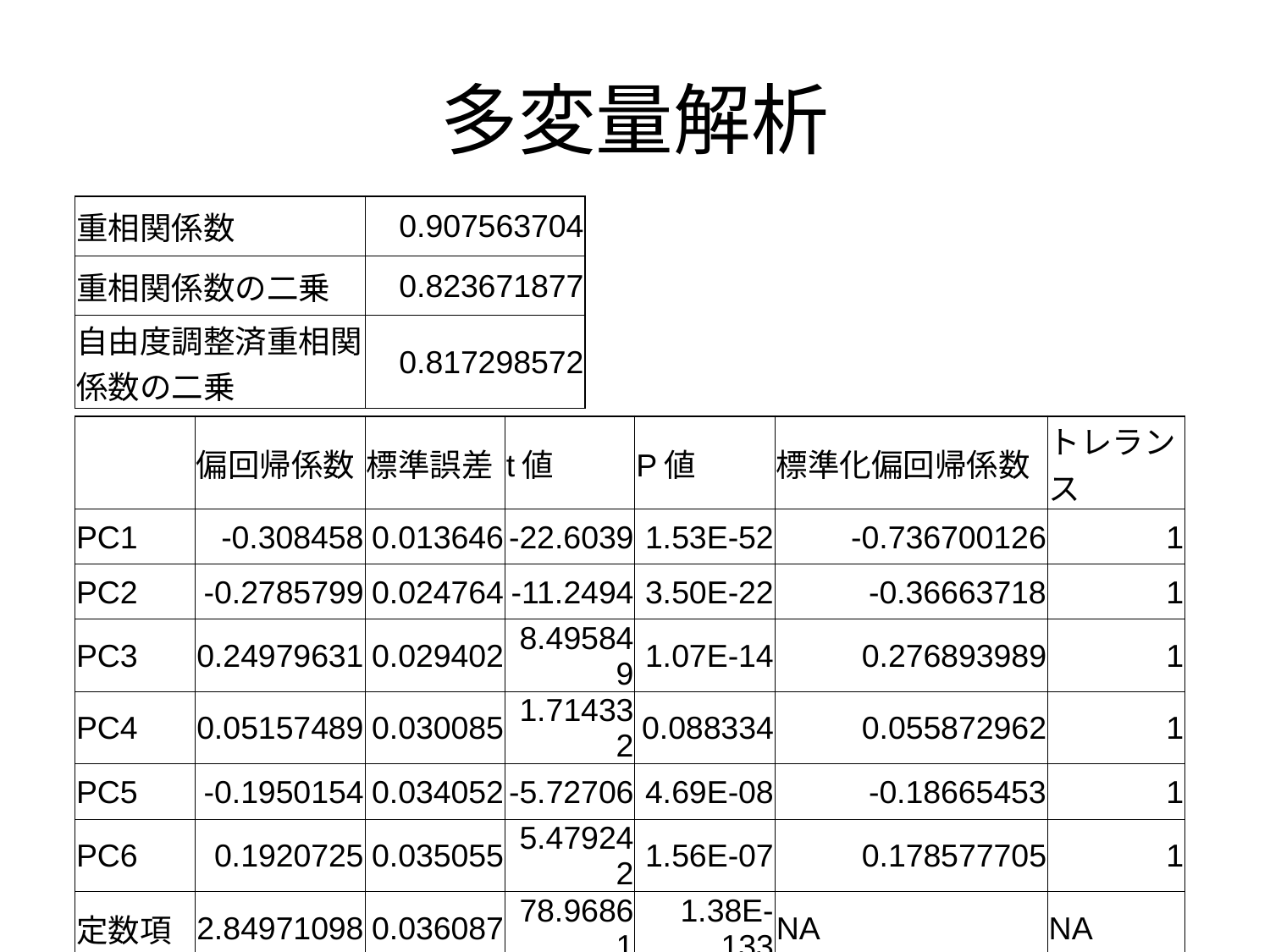

# 多変量解析
| 重相関係数 | 0.907563704 |
| --- | --- |
| 重相関係数の二乗 | 0.823671877 |
| 自由度調整済重相関係数の二乗 | 0.817298572 |
|  | 偏回帰係数 | 標準誤差 | t値 | P値 | 標準化偏回帰係数 | トレランス |
| --- | --- | --- | --- | --- | --- | --- |
| PC1 | -0.308458 | 0.013646 | -22.6039 | 1.53E-52 | -0.736700126 | 1 |
| PC2 | -0.2785799 | 0.024764 | -11.2494 | 3.50E-22 | -0.36663718 | 1 |
| PC3 | 0.24979631 | 0.029402 | 8.495849 | 1.07E-14 | 0.276893989 | 1 |
| PC4 | 0.05157489 | 0.030085 | 1.714332 | 0.088334 | 0.055872962 | 1 |
| PC5 | -0.1950154 | 0.034052 | -5.72706 | 4.69E-08 | -0.18665453 | 1 |
| PC6 | 0.1920725 | 0.035055 | 5.479242 | 1.56E-07 | 0.178577705 | 1 |
| 定数項 | 2.84971098 | 0.036087 | 78.96861 | 1.38E-133 | NA | NA |